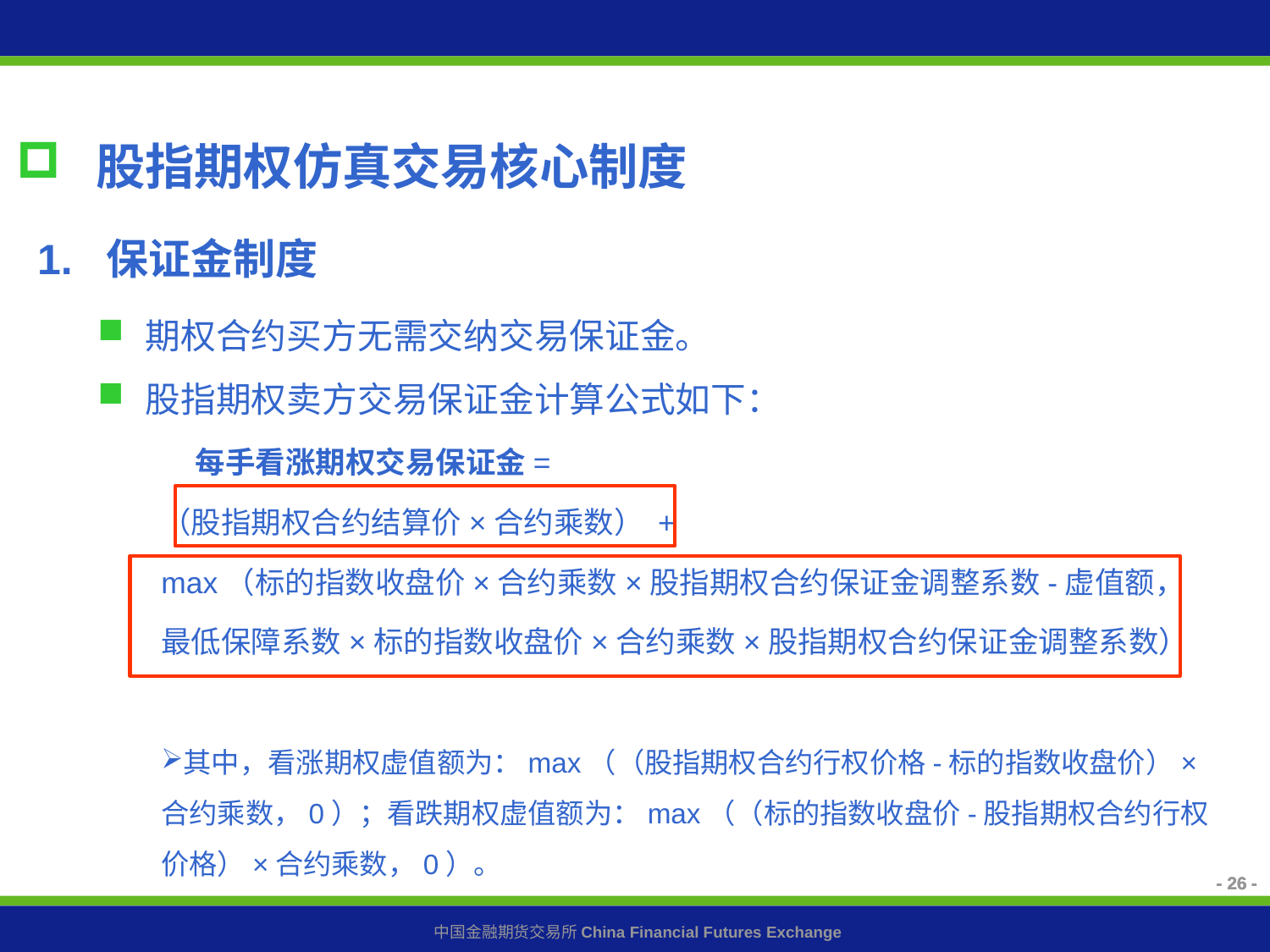

股指期权仿真交易核心制度
1.  保证金制度
期权合约买方无需交纳交易保证金。
股指期权卖方交易保证金计算公式如下：
    每手看涨期权交易保证金=
（股指期权合约结算价×合约乘数） +
max（标的指数收盘价×合约乘数×股指期权合约保证金调整系数-虚值额，
最低保障系数×标的指数收盘价×合约乘数×股指期权合约保证金调整系数）

其中，看涨期权虚值额为：max（（股指期权合约行权价格-标的指数收盘价）×合约乘数，0）；看跌期权虚值额为：max（（标的指数收盘价-股指期权合约行权价格）×合约乘数，0）。

- 26 -
- 26 -
- 26 -